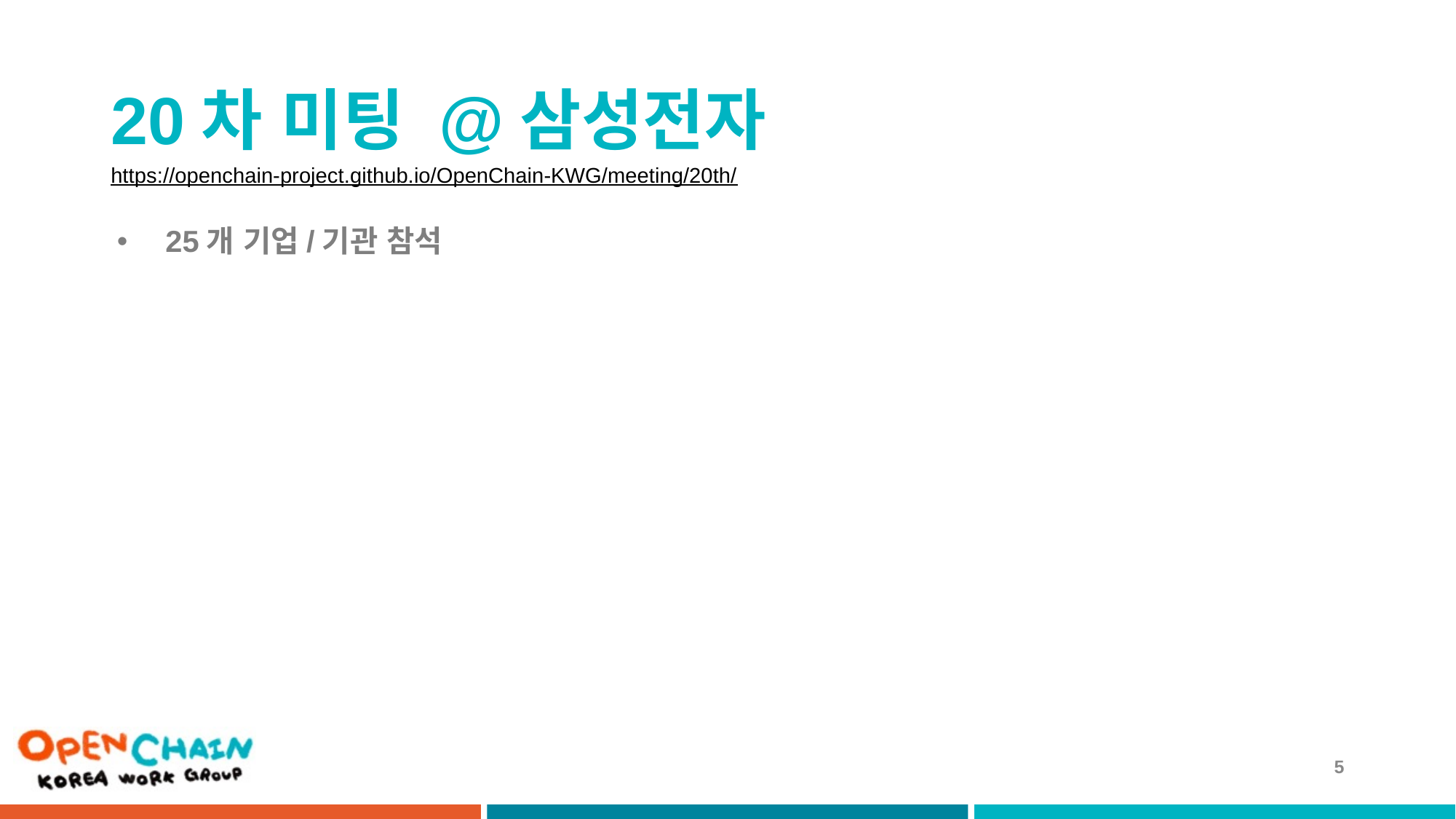

# 20차 미팅 @삼성전자
https://openchain-project.github.io/OpenChain-KWG/meeting/20th/
25개 기업/기관 참석
5